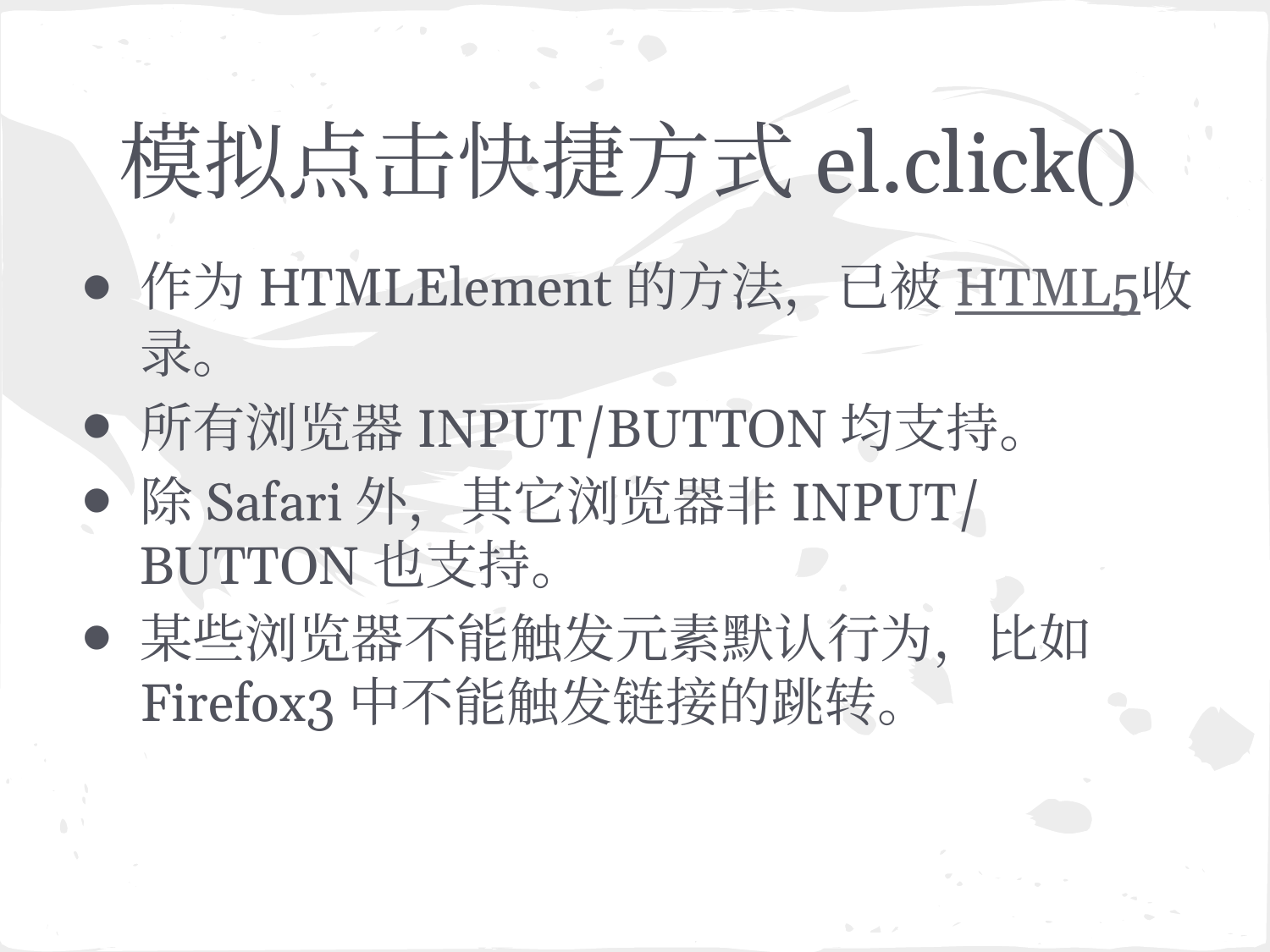

# 模拟点击快捷方式el.click()
作为HTMLElement的方法，已被HTML5收录。
所有浏览器INPUT/BUTTON均支持。
除Safari外，其它浏览器非INPUT/BUTTON也支持。
某些浏览器不能触发元素默认行为，比如Firefox3中不能触发链接的跳转。